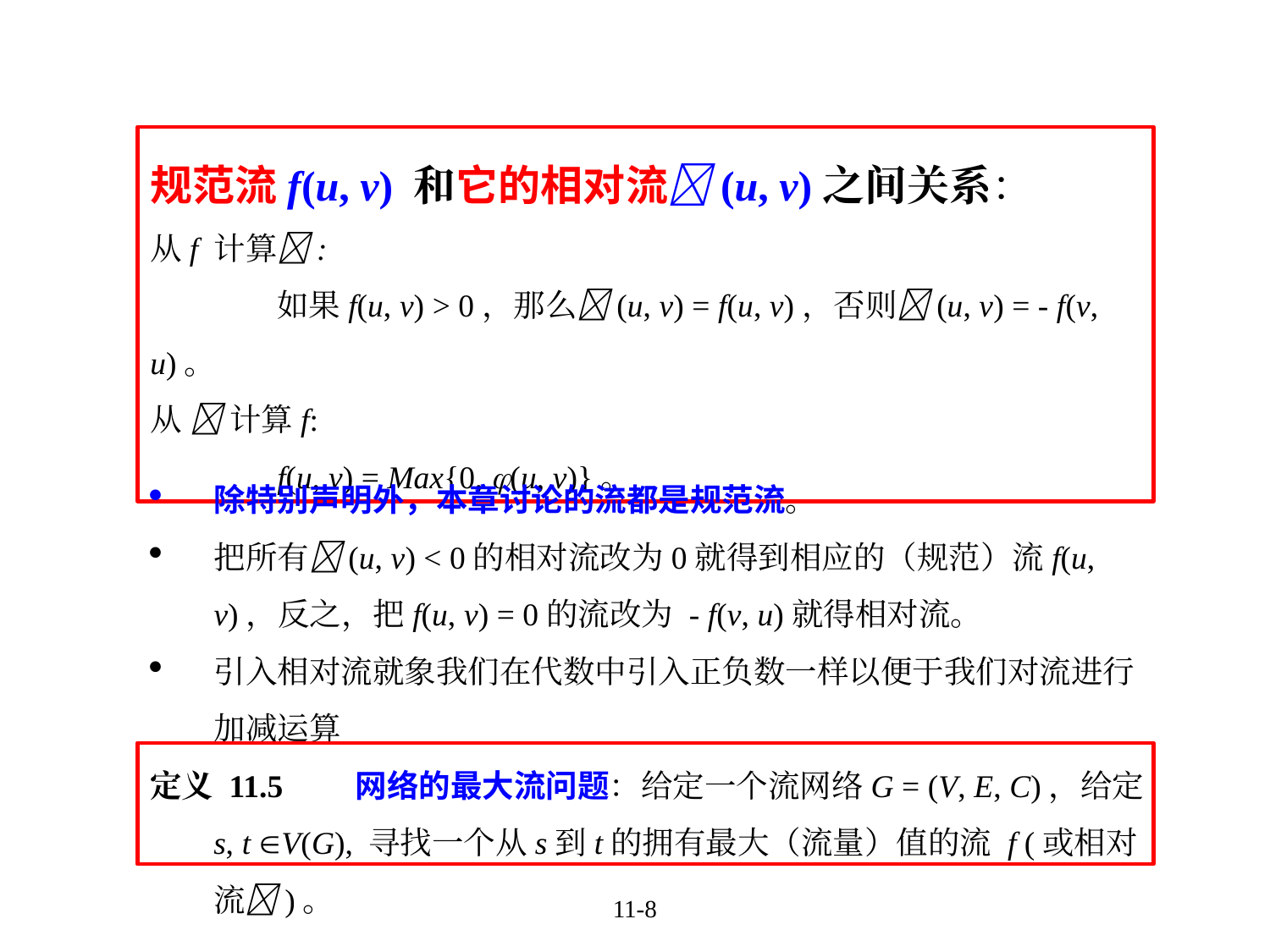

规范流f(u, v) 和它的相对流ϕ(u, v)之间关系：
从f 计算ϕ:
	如果f(u, v) > 0，那么ϕ(u, v) = f(u, v)，否则ϕ(u, v) = - f(v, u)。
从 ϕ 计算f:
	f(u, v) = Max{0, ϕ(u, v)}。
除特别声明外，本章讨论的流都是规范流。
把所有ϕ(u, v) < 0的相对流改为0就得到相应的（规范）流f(u, v)，反之，把f(u, v) = 0的流改为 - f(v, u)就得相对流。
引入相对流就象我们在代数中引入正负数一样以便于我们对流进行加减运算
定义 11.5	 网络的最大流问题：给定一个流网络G = (V, E, C)，给定s, t ∈V(G), 寻找一个从s到t的拥有最大（流量）值的流 f (或相对流ϕ)。

11-8